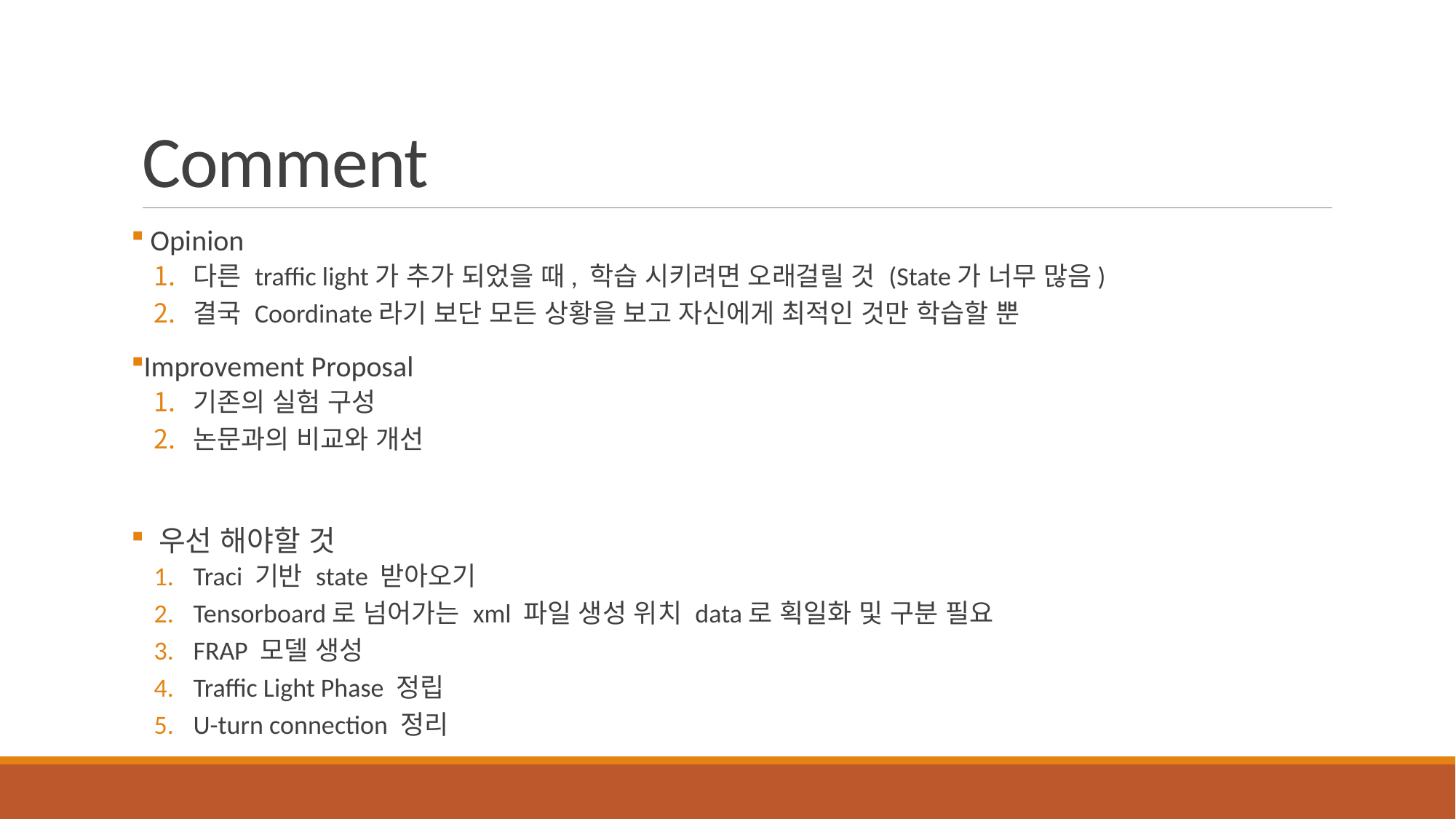

# Comment
 Opinion
다른 traffic light가 추가 되었을 때, 학습 시키려면 오래걸릴 것 (State가 너무 많음)
결국 Coordinate라기 보단 모든 상황을 보고 자신에게 최적인 것만 학습할 뿐
Improvement Proposal
기존의 실험 구성
논문과의 비교와 개선

 우선 해야할 것
Traci 기반 state 받아오기
Tensorboard로 넘어가는 xml 파일 생성 위치 data로 획일화 및 구분 필요
FRAP 모델 생성
Traffic Light Phase 정립
U-turn connection 정리